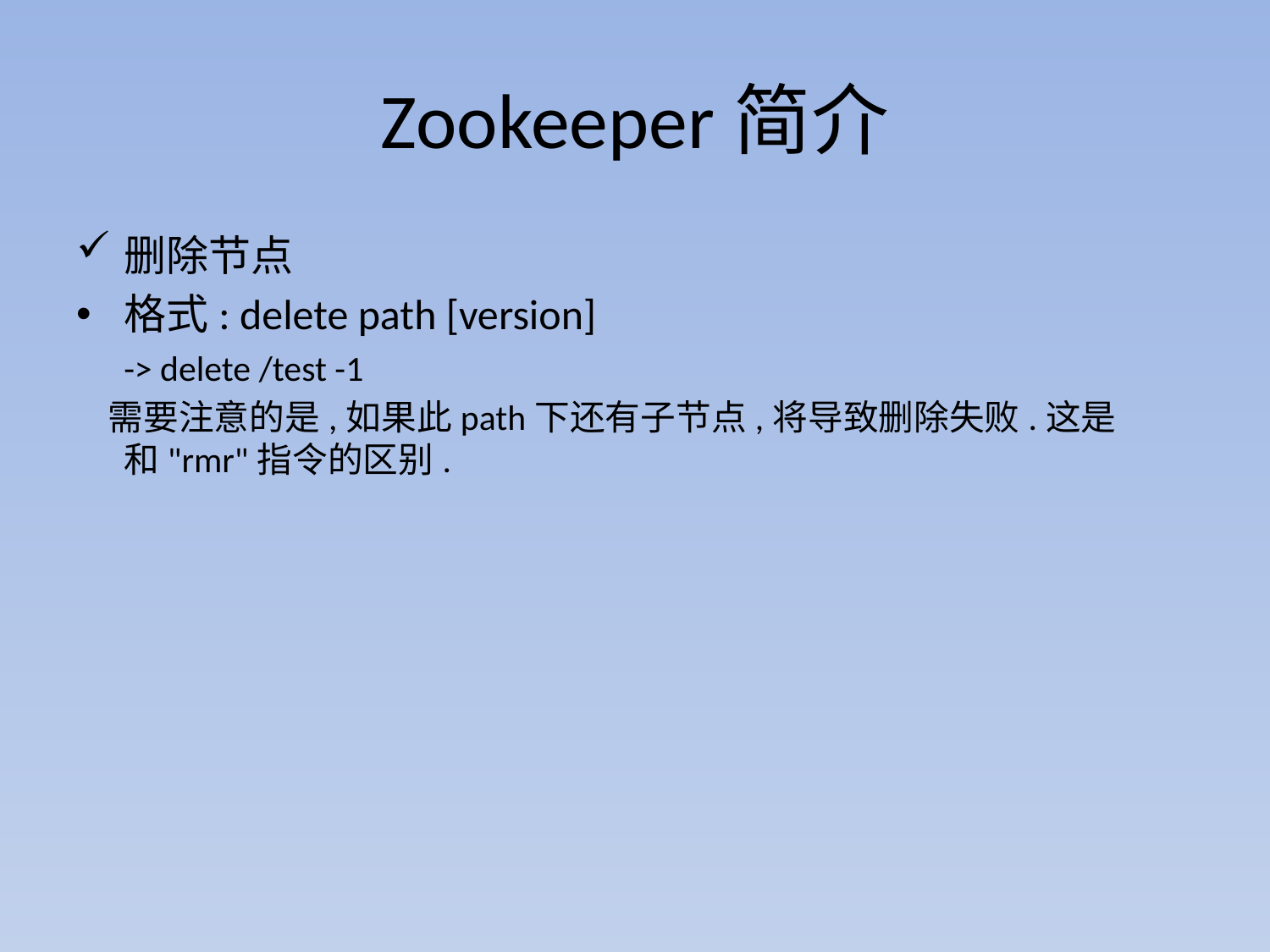

# Zookeeper简介
删除节点
格式: delete path [version]
	-> delete /test -1
   需要注意的是,如果此path下还有子节点,将导致删除失败.这是和"rmr"指令的区别.